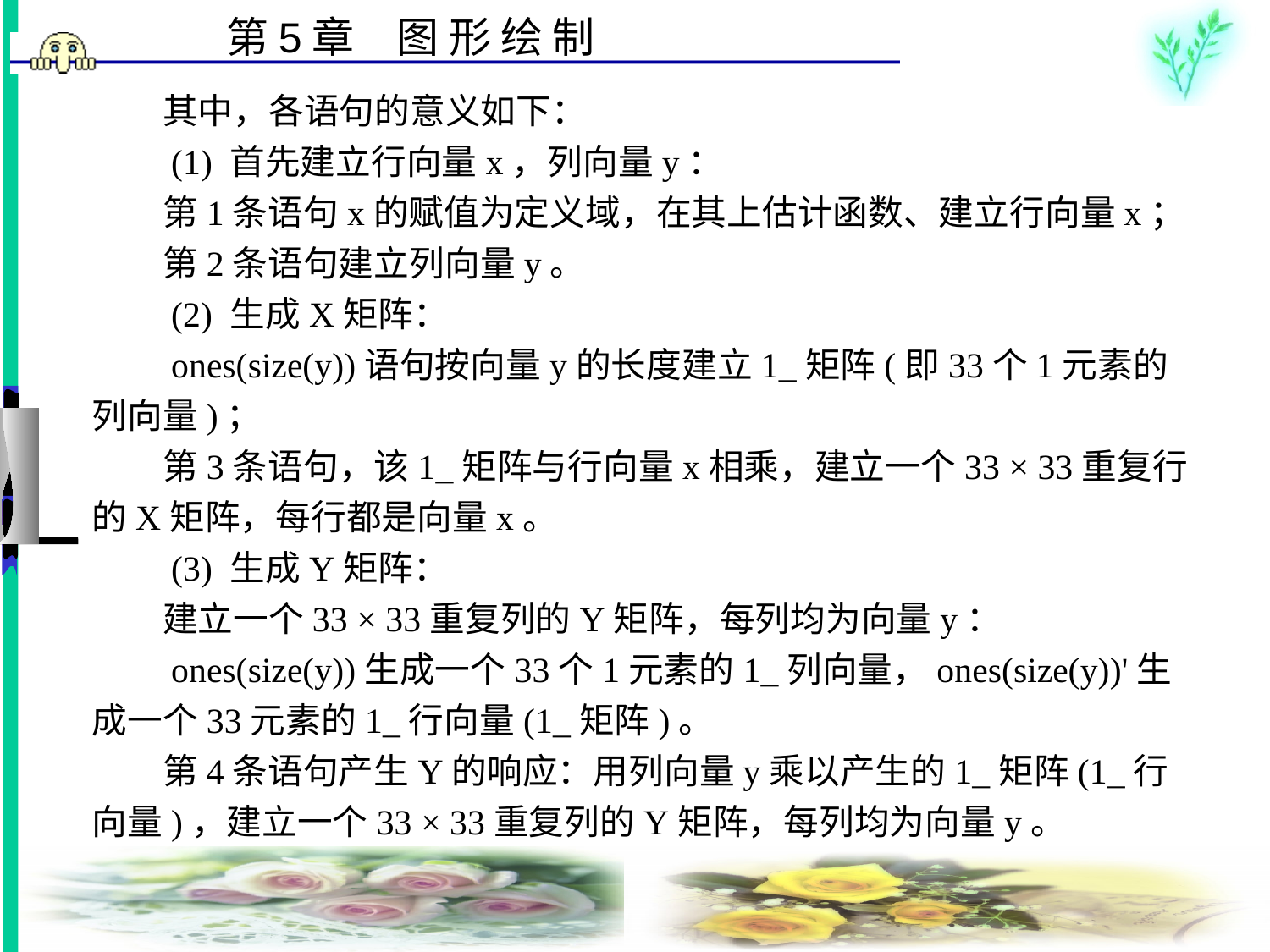

# 其中，各语句的意义如下： 　　(1) 首先建立行向量x，列向量y： 　　第1条语句x的赋值为定义域，在其上估计函数、建立行向量x； 　　第2条语句建立列向量y。 　　(2) 生成X矩阵： 　　ones(size(y))语句按向量y的长度建立1_矩阵(即33个1元素的列向量)； 　　第3条语句，该1_矩阵与行向量x相乘，建立一个33 × 33重复行的X矩阵，每行都是向量x。 　　(3) 生成Y矩阵： 　　建立一个33 × 33重复列的Y矩阵，每列均为向量y： 　　ones(size(y))生成一个33个1元素的1_列向量，ones(size(y))'生成一个33元素的1_行向量(1_矩阵)。 　　第4条语句产生Y的响应：用列向量y乘以产生的1_矩阵(1_行向量)，建立一个33 × 33重复列的Y矩阵，每列均为向量y。